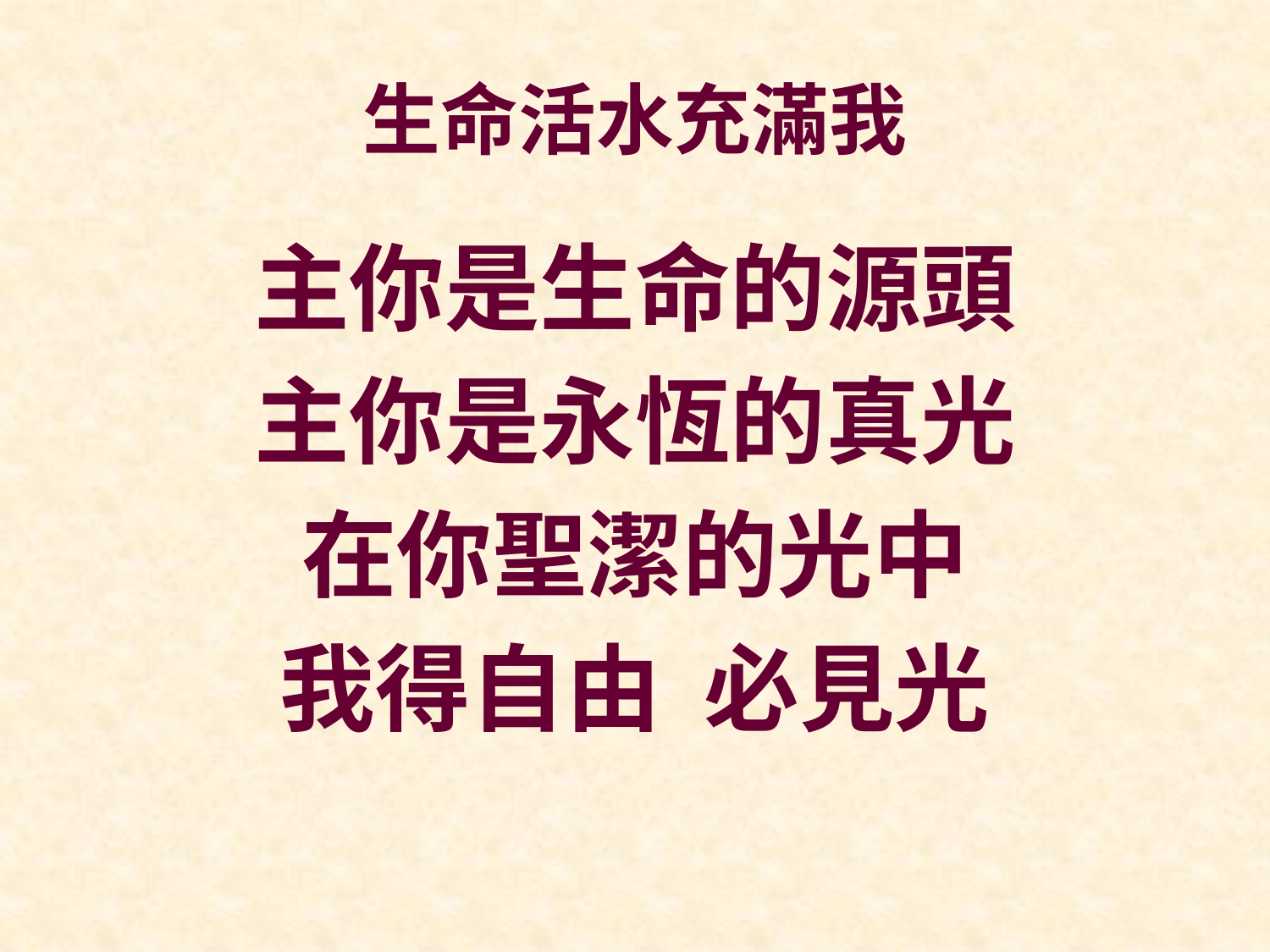

# 生命活水充滿我
主你是生命的源頭
主你是永恆的真光
在你聖潔的光中
我得自由  必見光